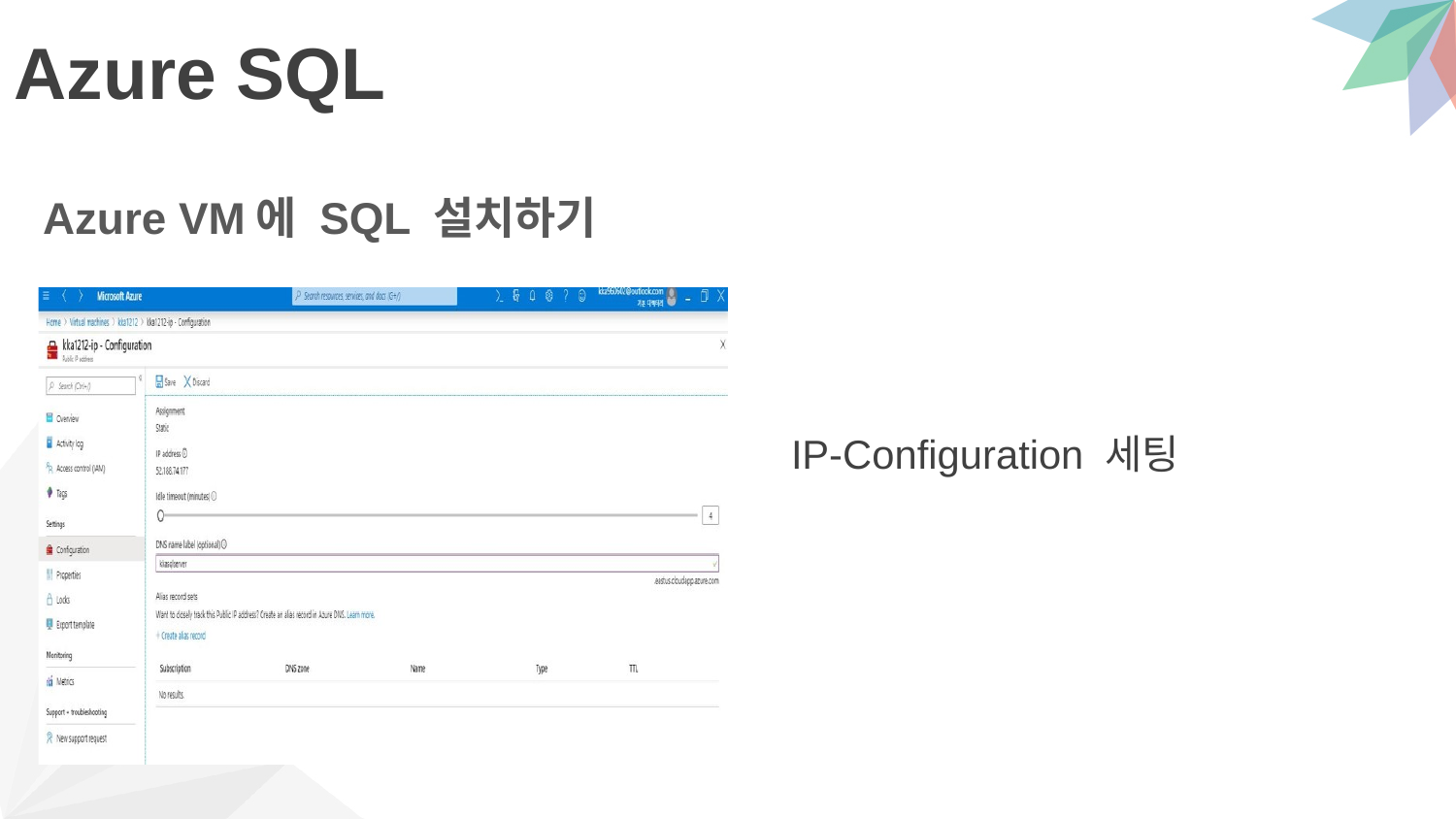

# Azure SQL
Azure VM에 SQL 설치하기
IP-Configuration 세팅